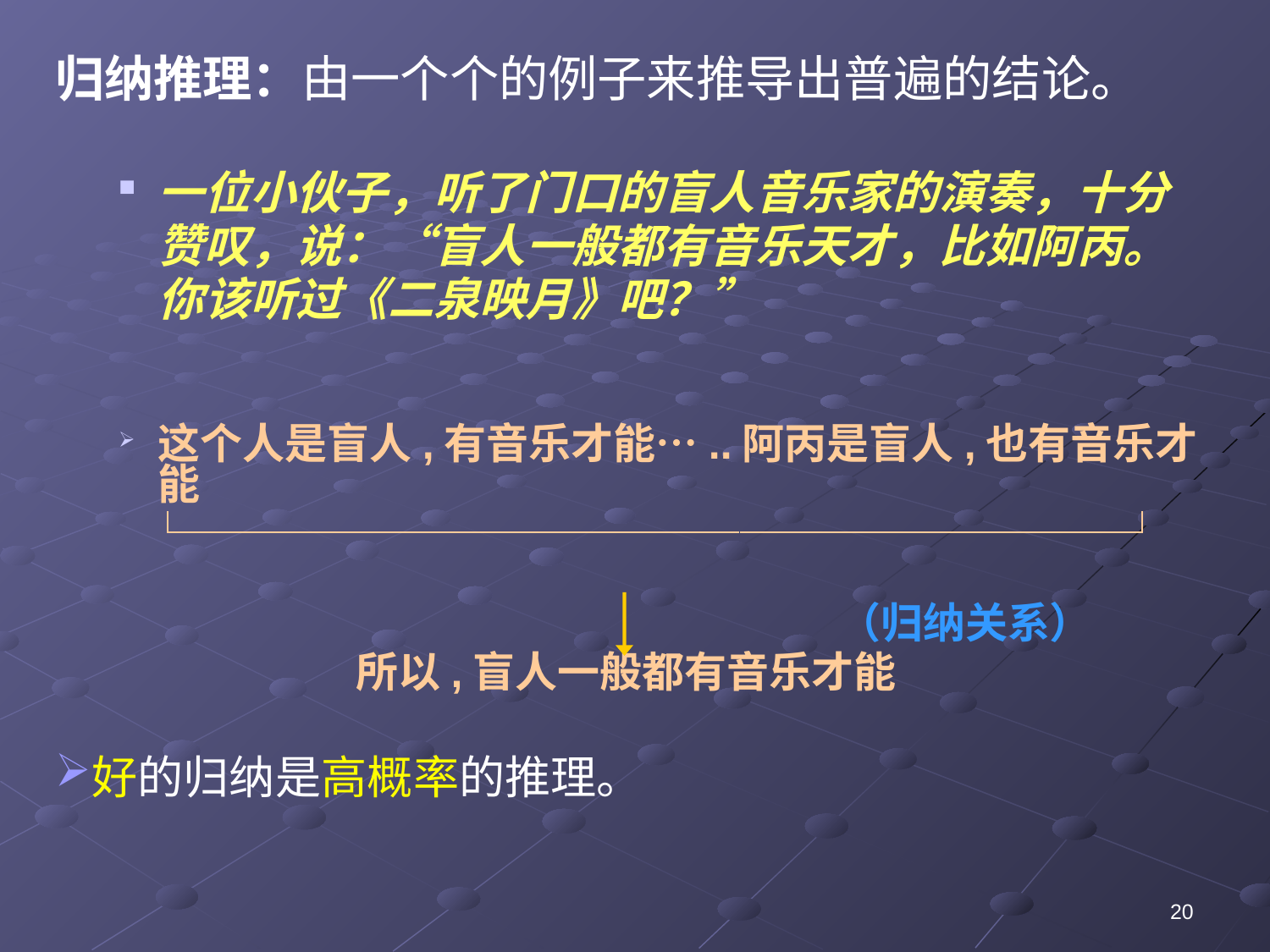

归纳推理：由一个个的例子来推导出普遍的结论。

一位小伙子，听了门口的盲人音乐家的演奏，十分
	赞叹，说：“盲人一般都有音乐天才，比如阿丙。
	你该听过《二泉映月》吧？”

这个人是盲人,有音乐才能…..阿丙是盲人,也有音乐才能
   └──────────────────────┘
　　　　　　　                  　                      （归纳关系）
             　　  所以,盲人一般都有音乐才能

好的归纳是高概率的推理。

20